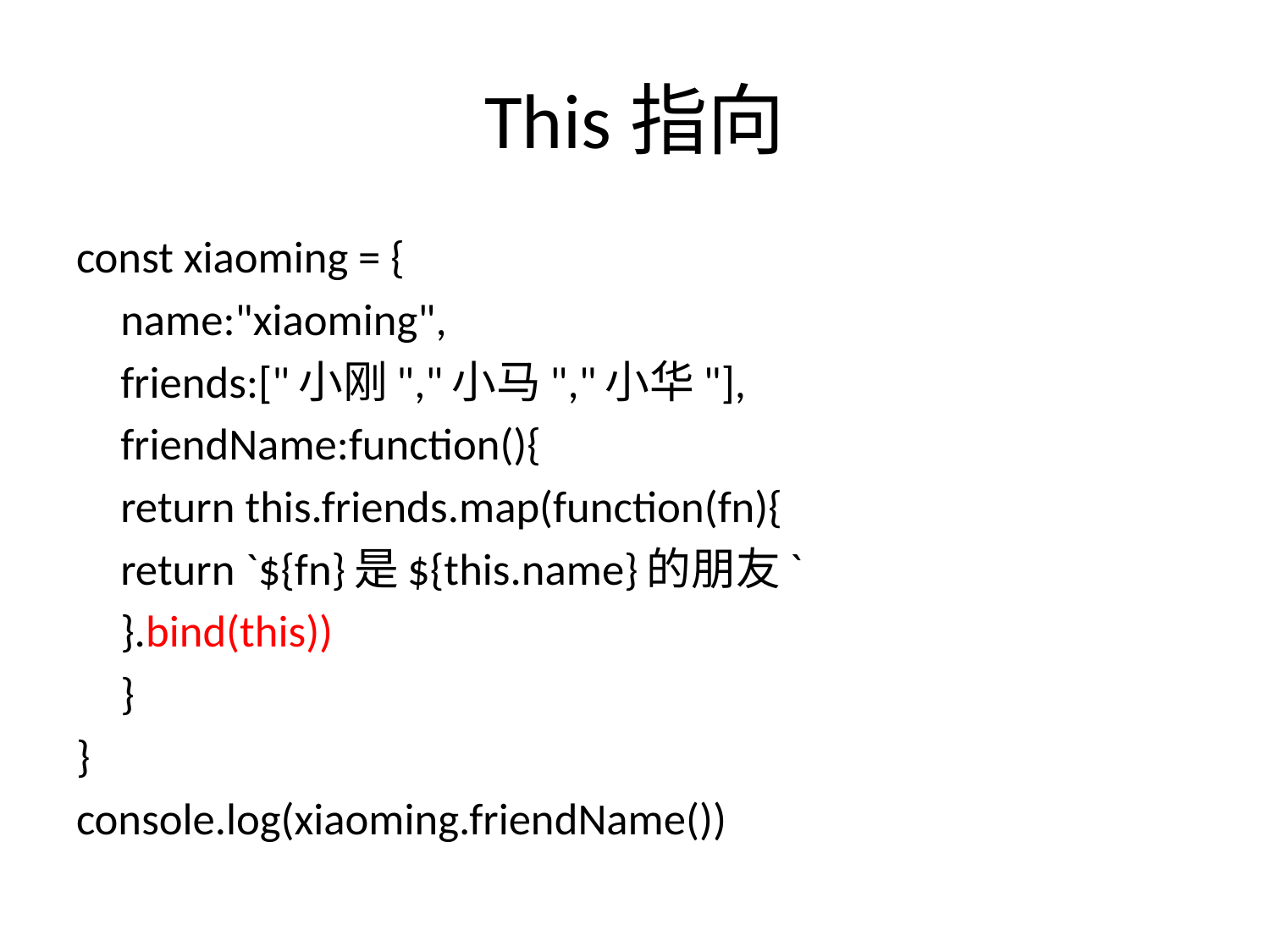

# This指向
const xiaoming = {
	name:"xiaoming",
	friends:["小刚","小马","小华"],
	friendName:function(){
		return this.friends.map(function(fn){
			return `${fn}是${this.name}的朋友`
		}.bind(this))
	}
}
console.log(xiaoming.friendName())